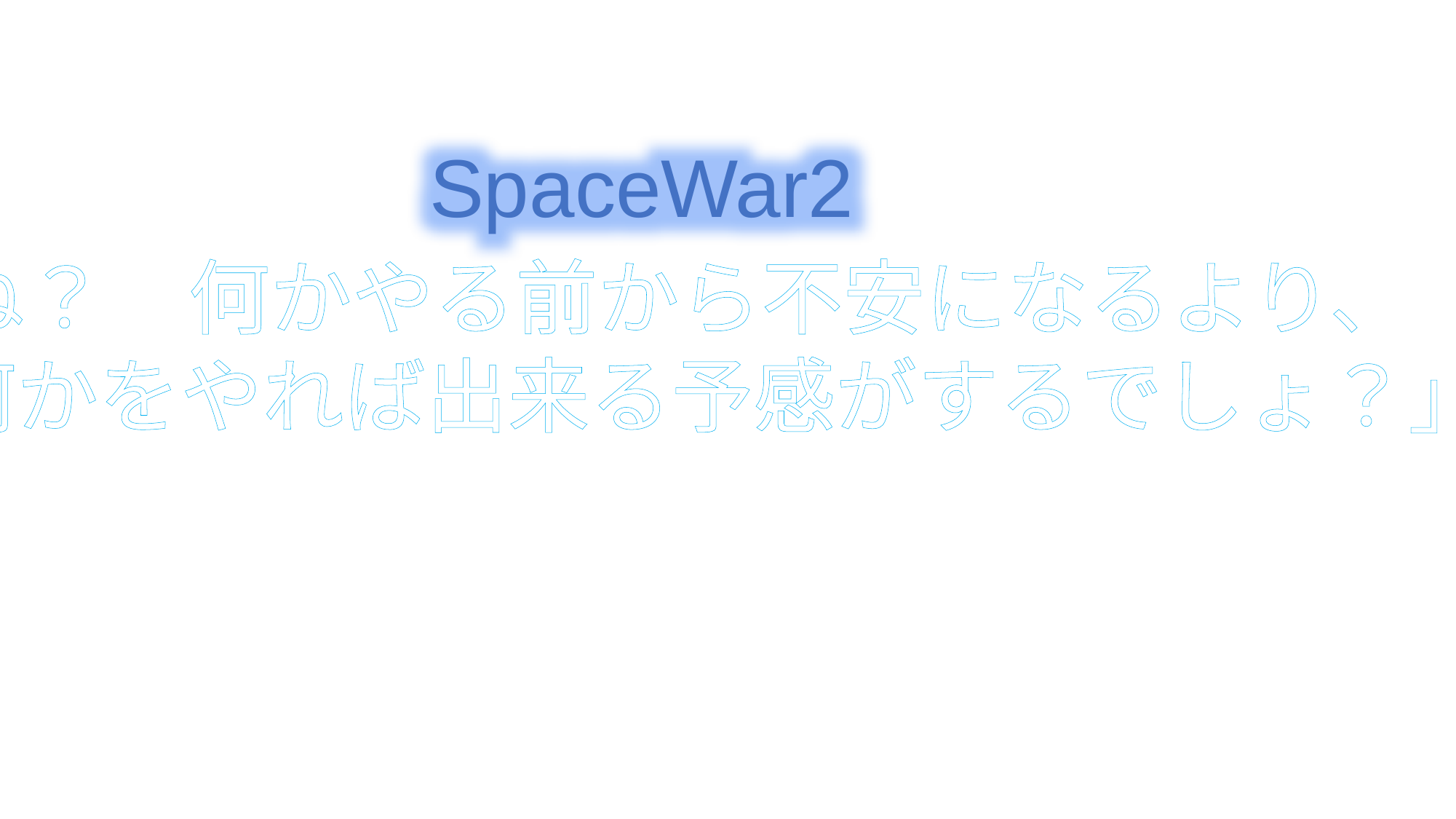

SpaceWar2
アノ「 ね？　何かやる前から不安になるより、
まずその何かをやれば出来る予感がするでしょ？」